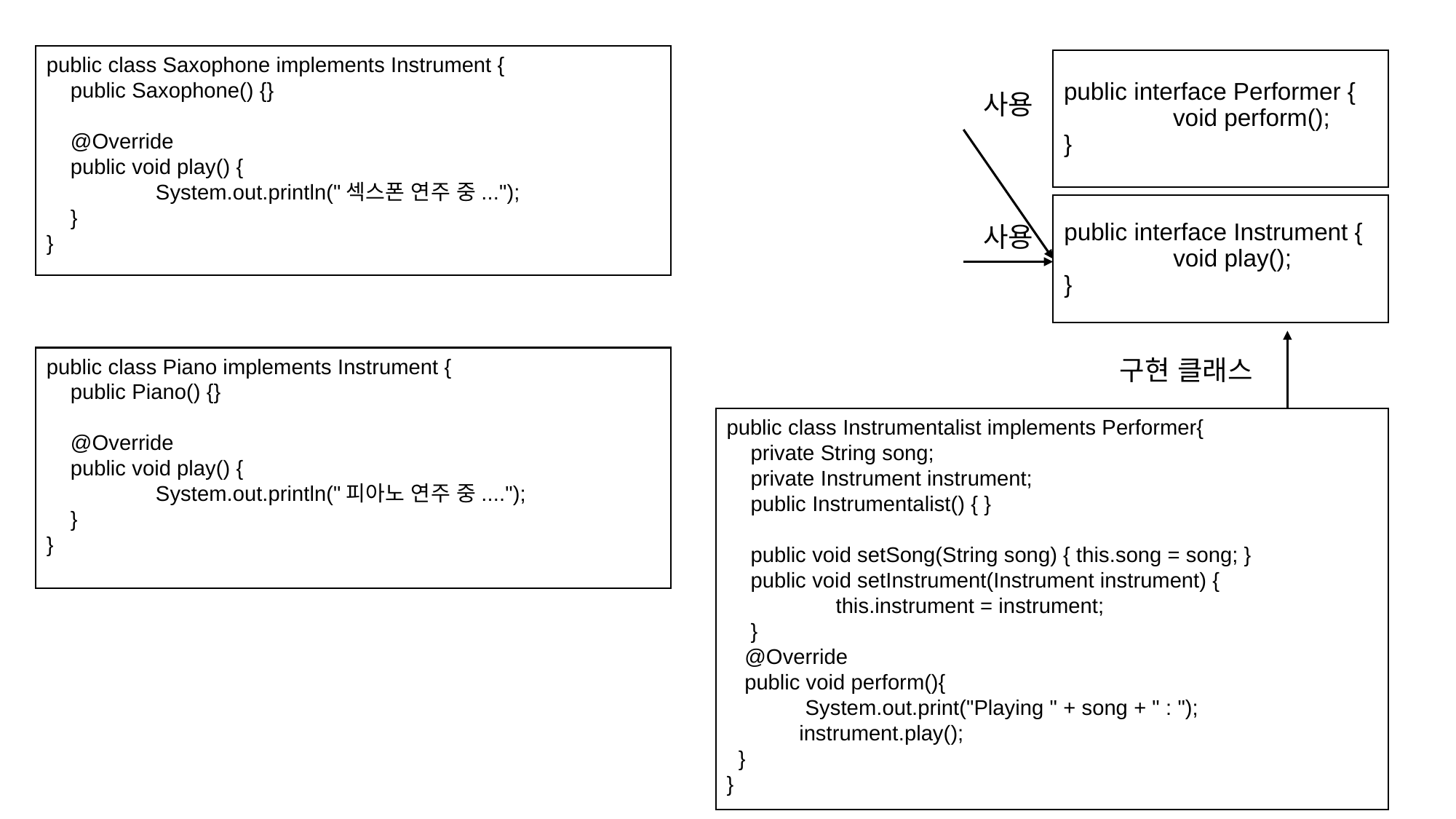

public class Saxophone implements Instrument {
    public Saxophone() {}

    @Override
    public void play() {
         	System.out.println("섹스폰 연주 중...");
    }
}
public interface Performer {
	void perform();
}
사용
# public interface Instrument { void play(); }
사용
public class Piano implements Instrument {
    public Piano() {}

    @Override
    public void play() {
    	System.out.println("피아노 연주 중....");
    }
}
구현 클래스
public class Instrumentalist implements Performer{
    private String song;
    private Instrument instrument;
    public Instrumentalist() { }

    public void setSong(String song) { this.song = song; }
    public void setInstrument(Instrument instrument) {
    	this.instrument = instrument;
    }
   @Override
   public void perform(){
    System.out.print("Playing " + song + " : ");
   instrument.play();
  }
}